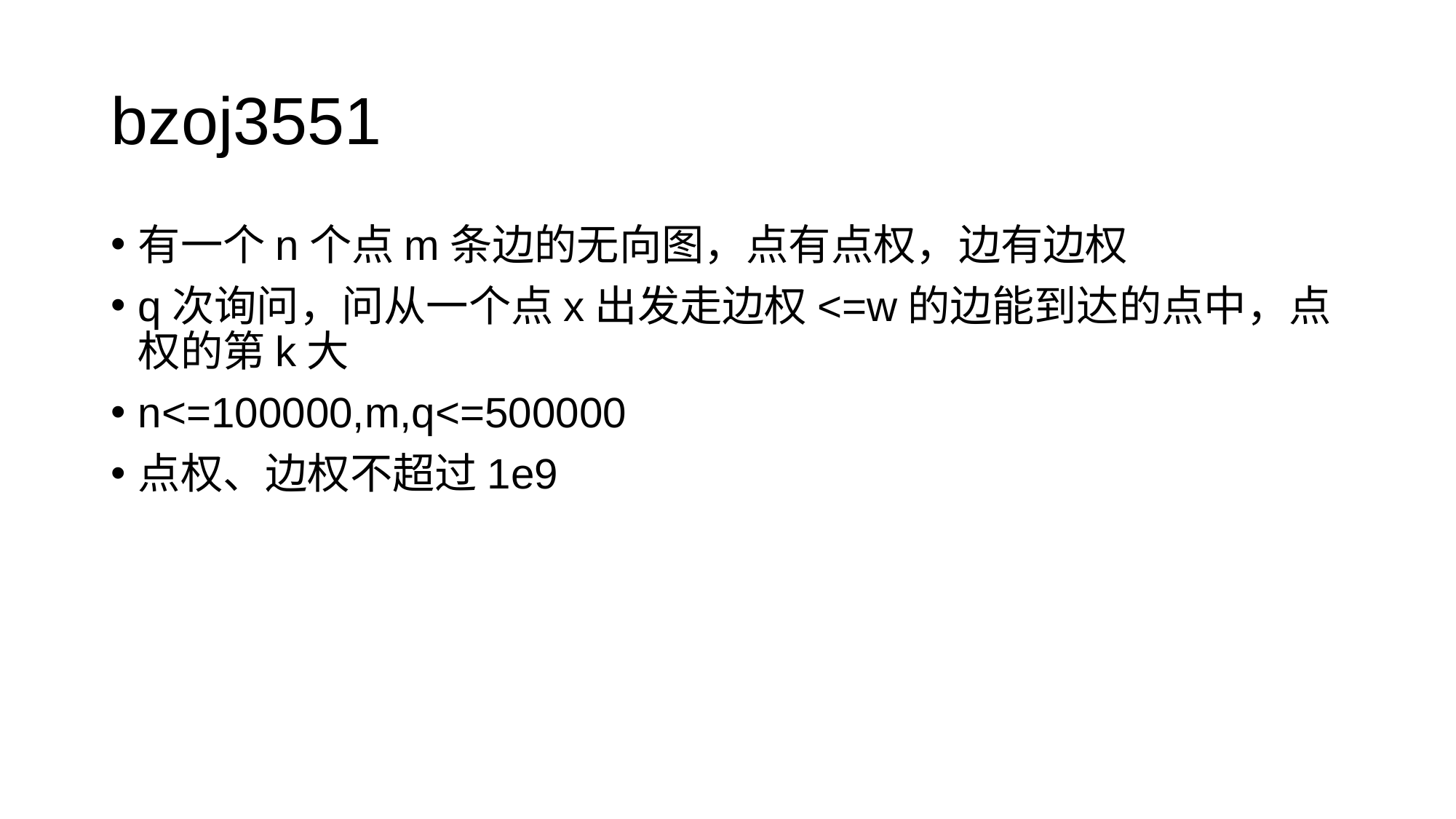

# bzoj3551
有一个n个点m条边的无向图，点有点权，边有边权
q次询问，问从一个点x出发走边权<=w的边能到达的点中，点权的第k大
n<=100000,m,q<=500000
点权、边权不超过1e9